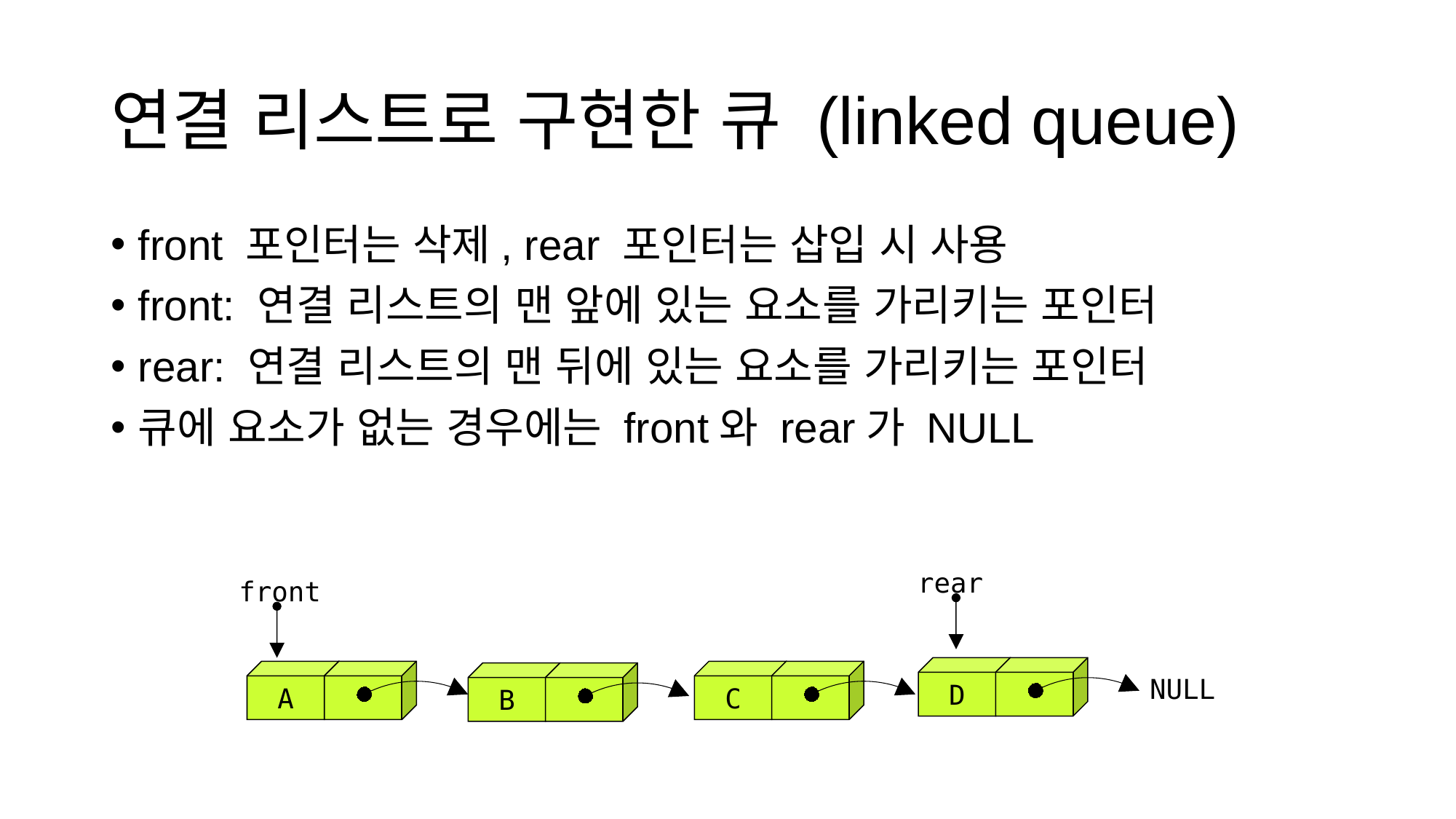

# 연결 리스트로 구현한 큐 (linked queue)
front 포인터는 삭제, rear 포인터는 삽입 시 사용
front: 연결 리스트의 맨 앞에 있는 요소를 가리키는 포인터
rear: 연결 리스트의 맨 뒤에 있는 요소를 가리키는 포인터
큐에 요소가 없는 경우에는 front와 rear가 NULL
rear
front

D

A

C

B

NULL
NULL